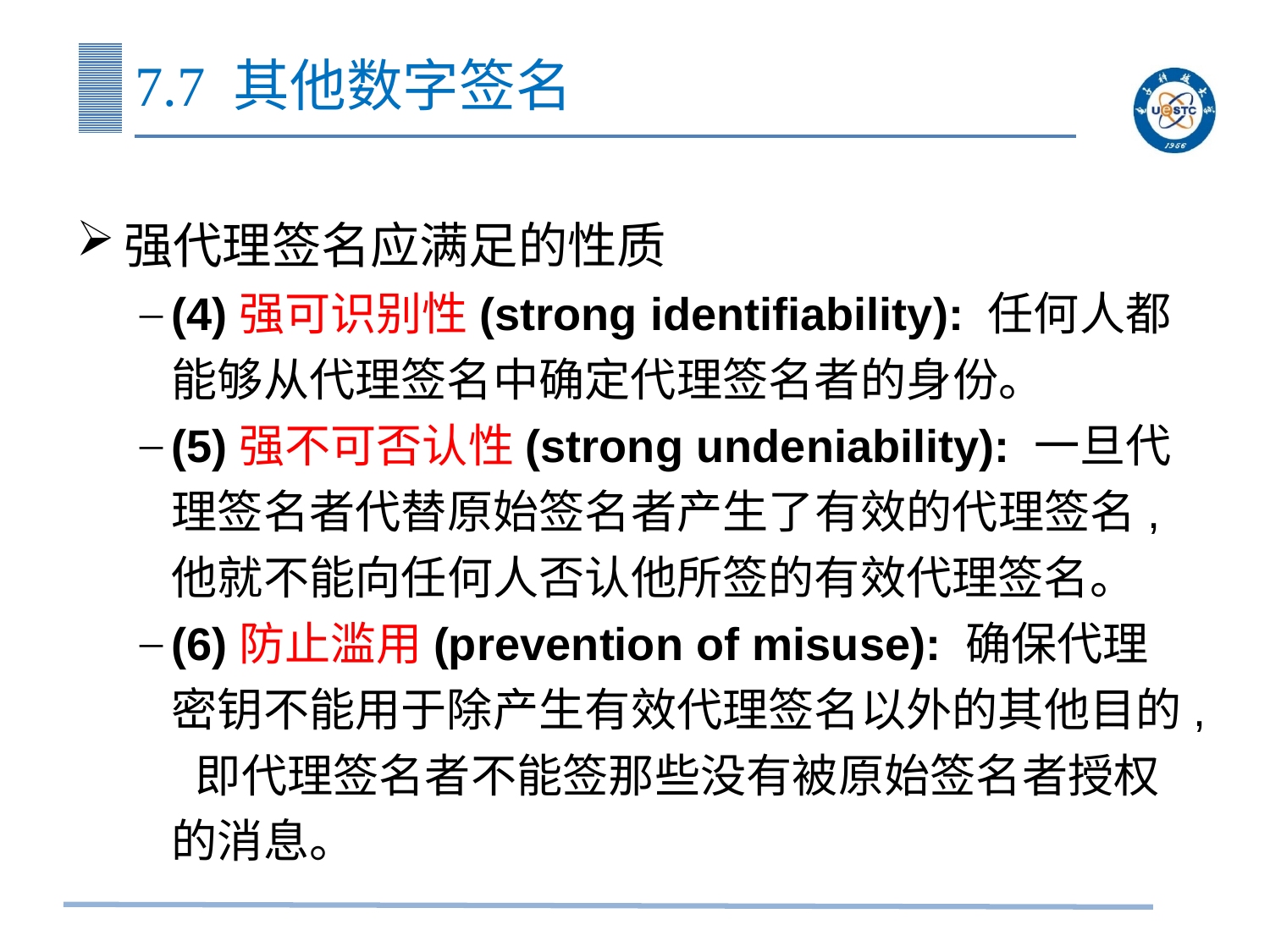

# 7.7 其他数字签名
强代理签名应满足的性质
(4)强可识别性(strong identifiability): 任何人都能够从代理签名中确定代理签名者的身份。
(5)强不可否认性(strong undeniability): 一旦代理签名者代替原始签名者产生了有效的代理签名, 他就不能向任何人否认他所签的有效代理签名。
(6)防止滥用(prevention of misuse): 确保代理密钥不能用于除产生有效代理签名以外的其他目的, 即代理签名者不能签那些没有被原始签名者授权的消息。